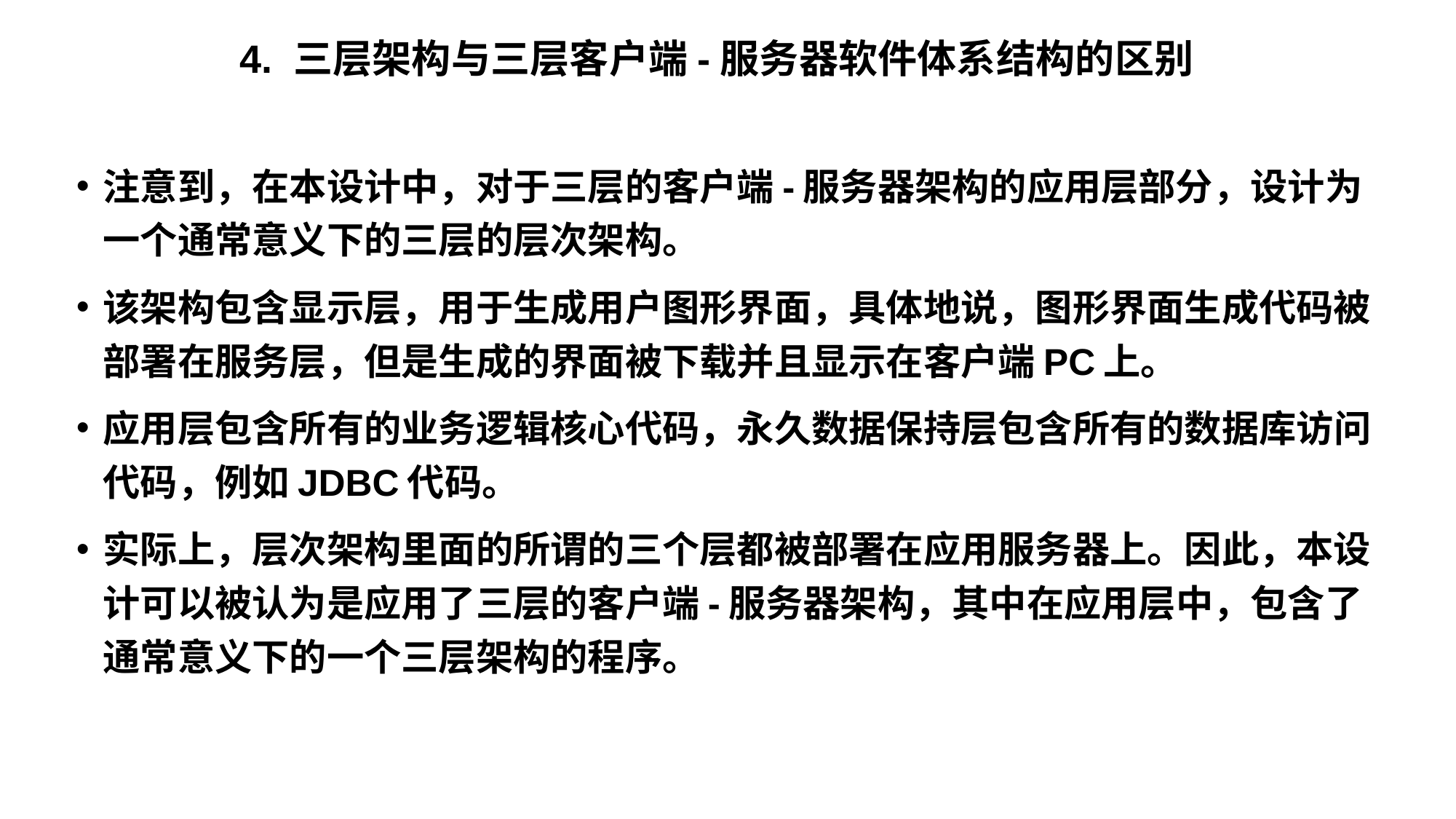

# 4. 三层架构与三层客户端-服务器软件体系结构的区别
注意到，在本设计中，对于三层的客户端-服务器架构的应用层部分，设计为一个通常意义下的三层的层次架构。
该架构包含显示层，用于生成用户图形界面，具体地说，图形界面生成代码被部署在服务层，但是生成的界面被下载并且显示在客户端PC上。
应用层包含所有的业务逻辑核心代码，永久数据保持层包含所有的数据库访问代码，例如JDBC代码。
实际上，层次架构里面的所谓的三个层都被部署在应用服务器上。因此，本设计可以被认为是应用了三层的客户端-服务器架构，其中在应用层中，包含了通常意义下的一个三层架构的程序。